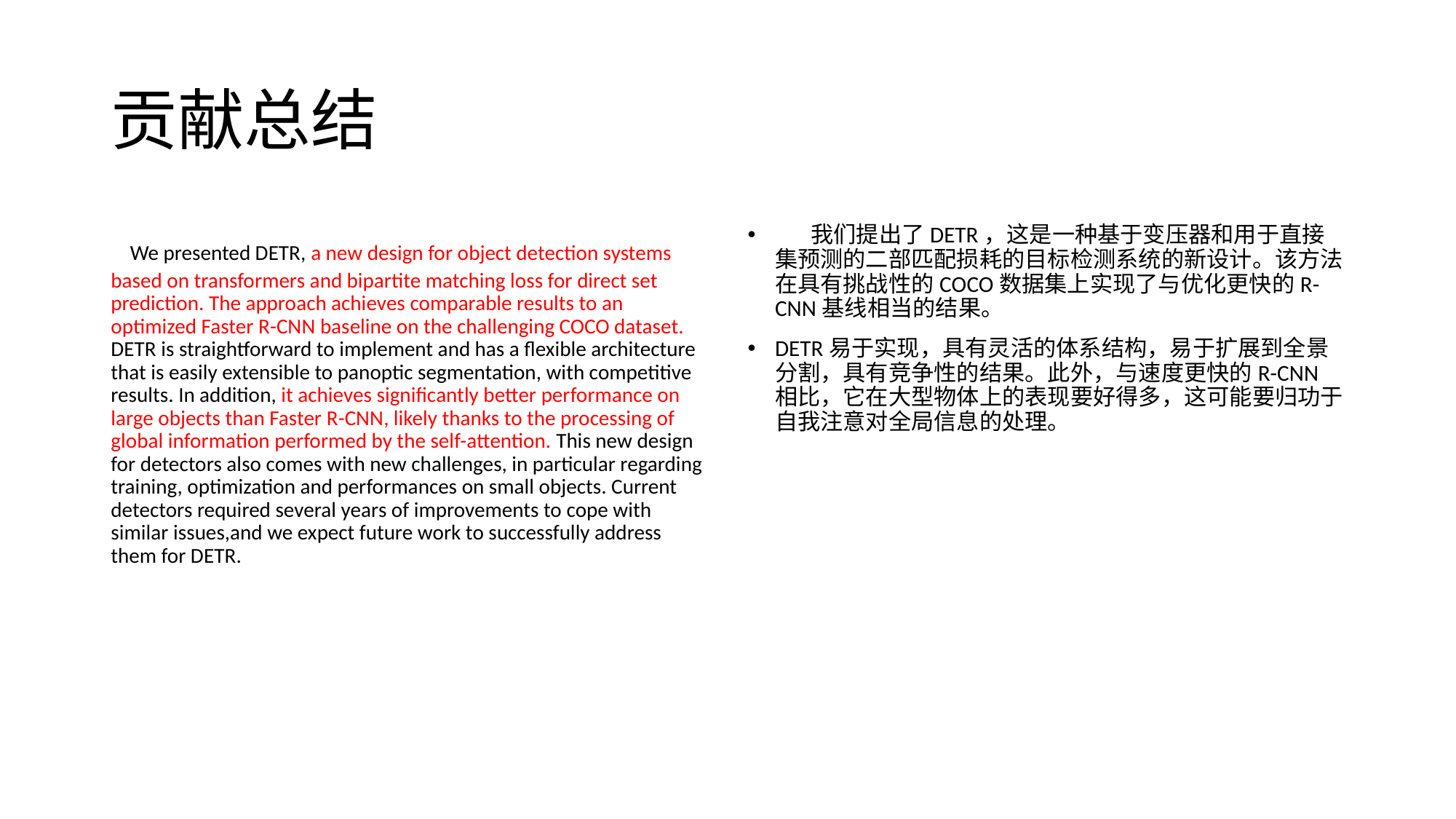

# 贡献总结
   We presented DETR, a new design for object detection systems based on transformers and bipartite matching loss for direct set prediction. The approach achieves comparable results to an optimized Faster R-CNN baseline on the challenging COCO dataset. DETR is straightforward to implement and has a flexible architecture that is easily extensible to panoptic segmentation, with competitive results. In addition, it achieves significantly better performance on large objects than Faster R-CNN, likely thanks to the processing of global information performed by the self-attention. This new design for detectors also comes with new challenges, in particular regarding training, optimization and performances on small objects. Current detectors required several years of improvements to cope with similar issues,and we expect future work to successfully address them for DETR.
      我们提出了DETR，这是一种基于变压器和用于直接集预测的二部匹配损耗的目标检测系统的新设计。该方法在具有挑战性的COCO数据集上实现了与优化更快的R-CNN基线相当的结果。
DETR易于实现，具有灵活的体系结构，易于扩展到全景分割，具有竞争性的结果。此外，与速度更快的R-CNN相比，它在大型物体上的表现要好得多，这可能要归功于自我注意对全局信息的处理。